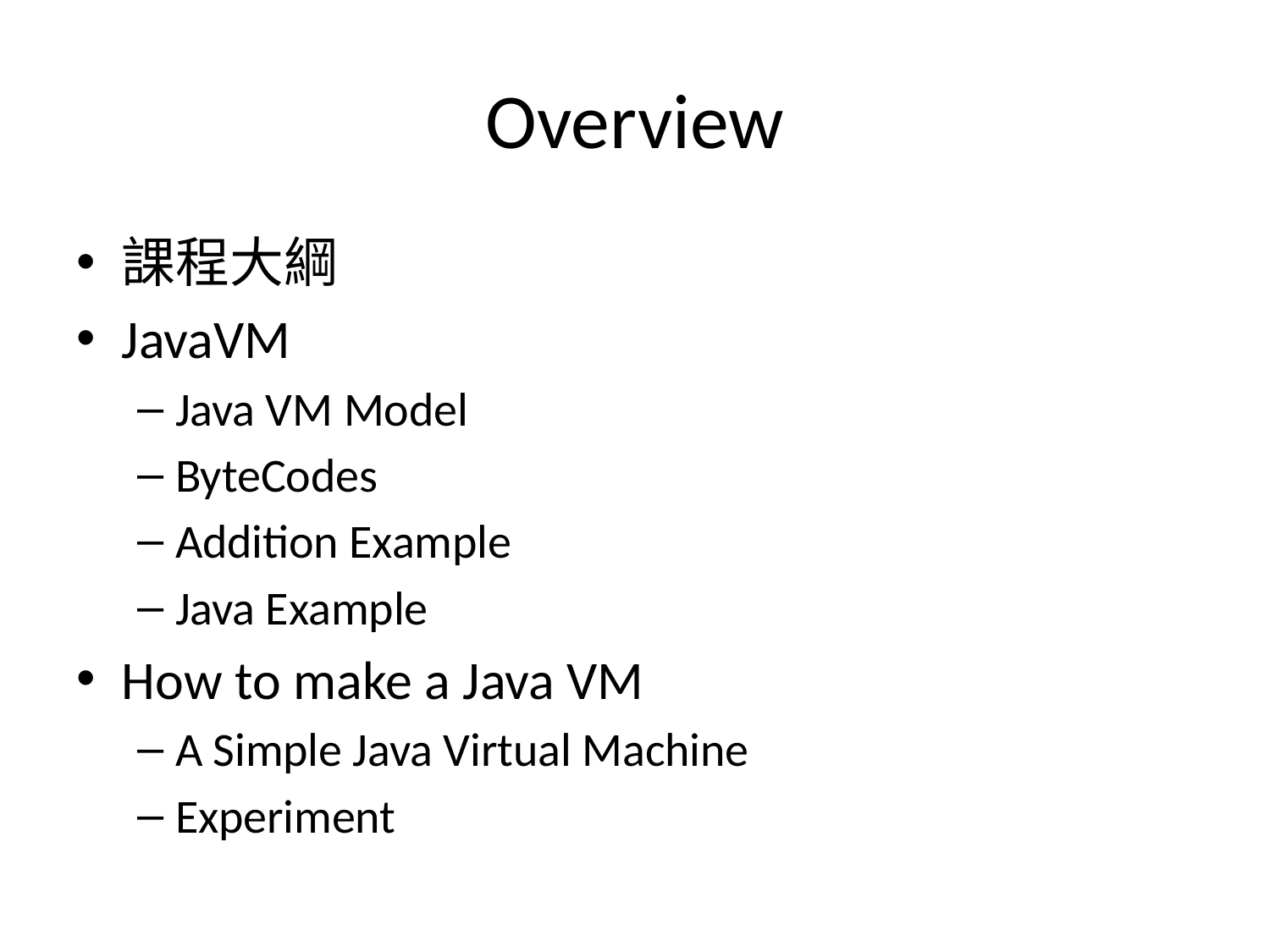

# Overview
課程大綱
JavaVM
Java VM Model
ByteCodes
Addition Example
Java Example
How to make a Java VM
A Simple Java Virtual Machine
Experiment